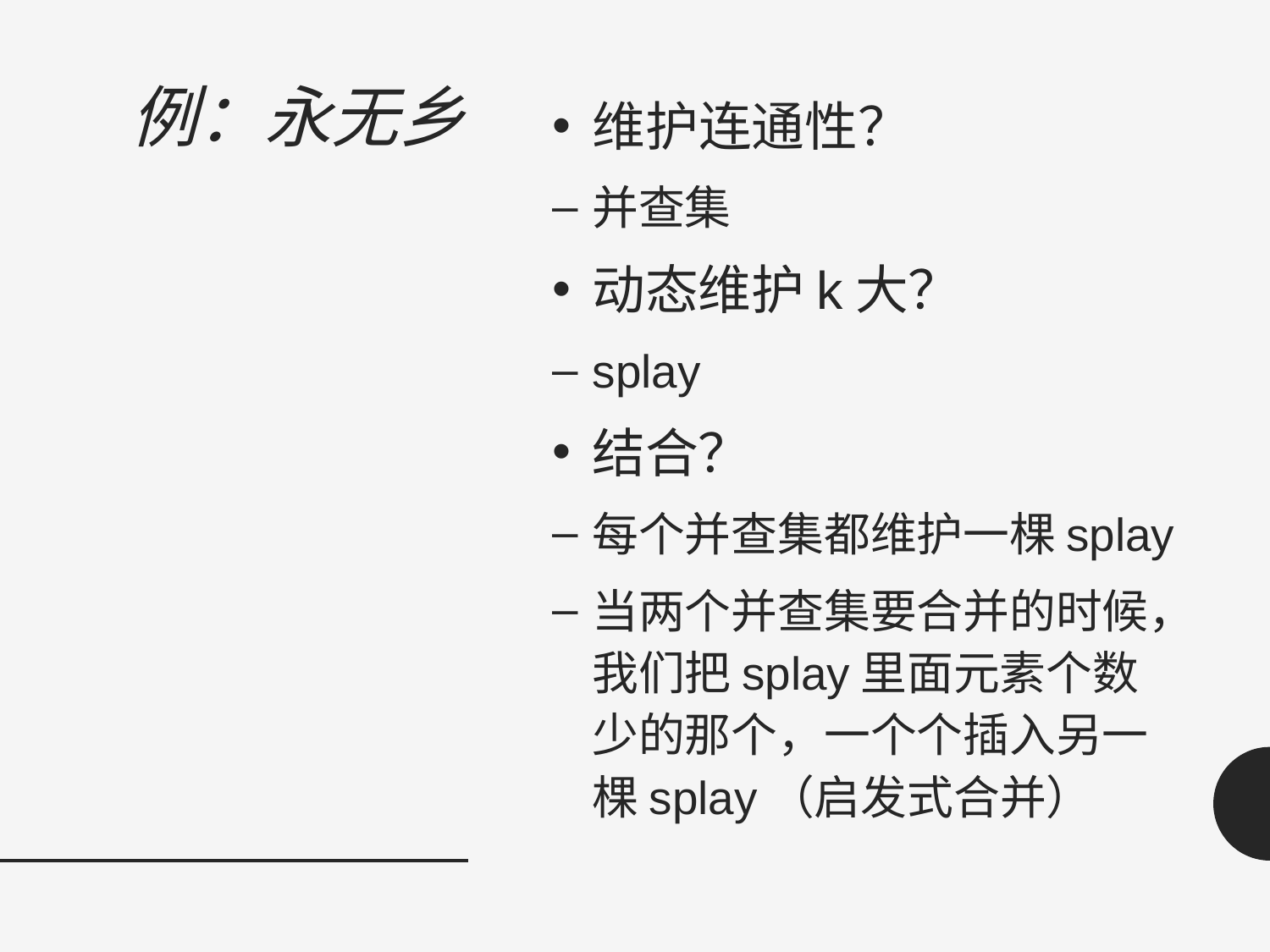

# 例：永无乡
维护连通性？
并查集
动态维护k大？
splay
结合？
每个并查集都维护一棵splay
当两个并查集要合并的时候，我们把splay里面元素个数少的那个，一个个插入另一棵splay（启发式合并）